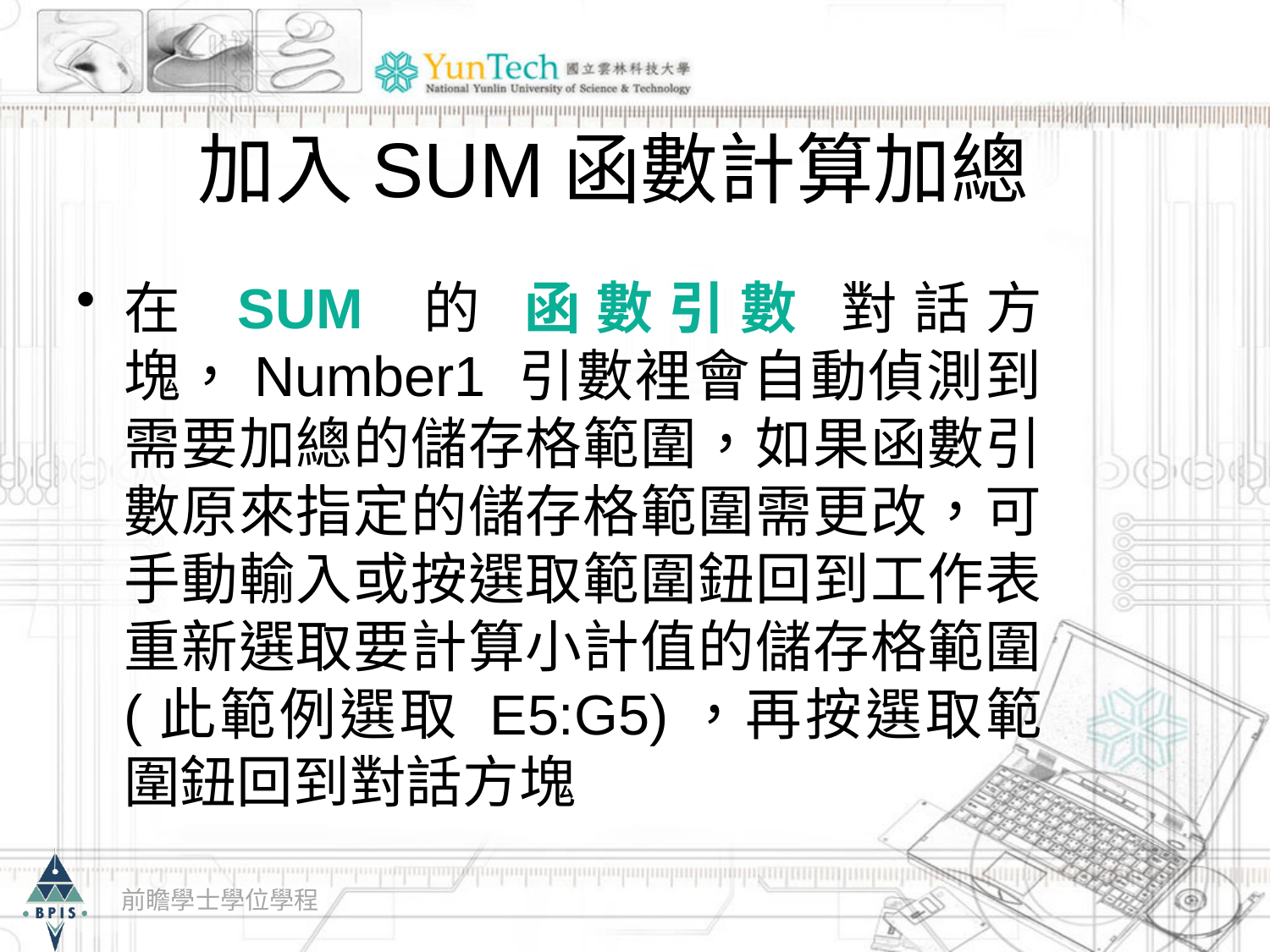

# 加入SUM函數計算加總
在 SUM 的 函數引數 對話方塊，Number1 引數裡會自動偵測到需要加總的儲存格範圍，如果函數引數原來指定的儲存格範圍需更改，可手動輸入或按選取範圍鈕回到工作表重新選取要計算小計值的儲存格範圍 (此範例選取 E5:G5)，再按選取範圍鈕回到對話方塊